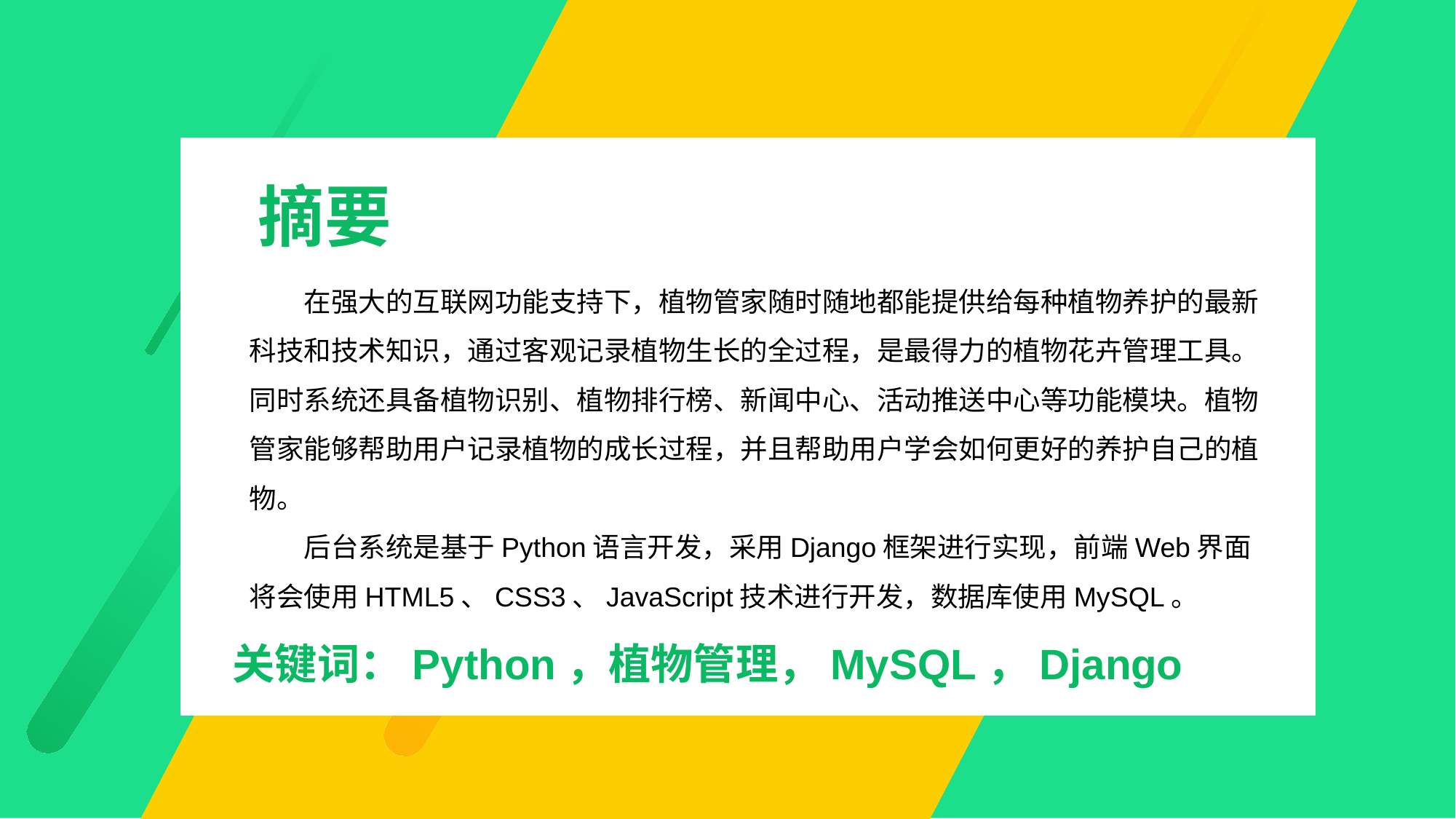

摘要
在强大的互联网功能支持下，植物管家随时随地都能提供给每种植物养护的最新科技和技术知识，通过客观记录植物生长的全过程，是最得力的植物花卉管理工具。同时系统还具备植物识别、植物排行榜、新闻中心、活动推送中心等功能模块。植物管家能够帮助用户记录植物的成长过程，并且帮助用户学会如何更好的养护自己的植物。
后台系统是基于Python语言开发，采用Django框架进行实现，前端Web界面将会使用HTML5、CSS3、JavaScript技术进行开发，数据库使用MySQL。

关键词：Python，植物管理，MySQL，Django